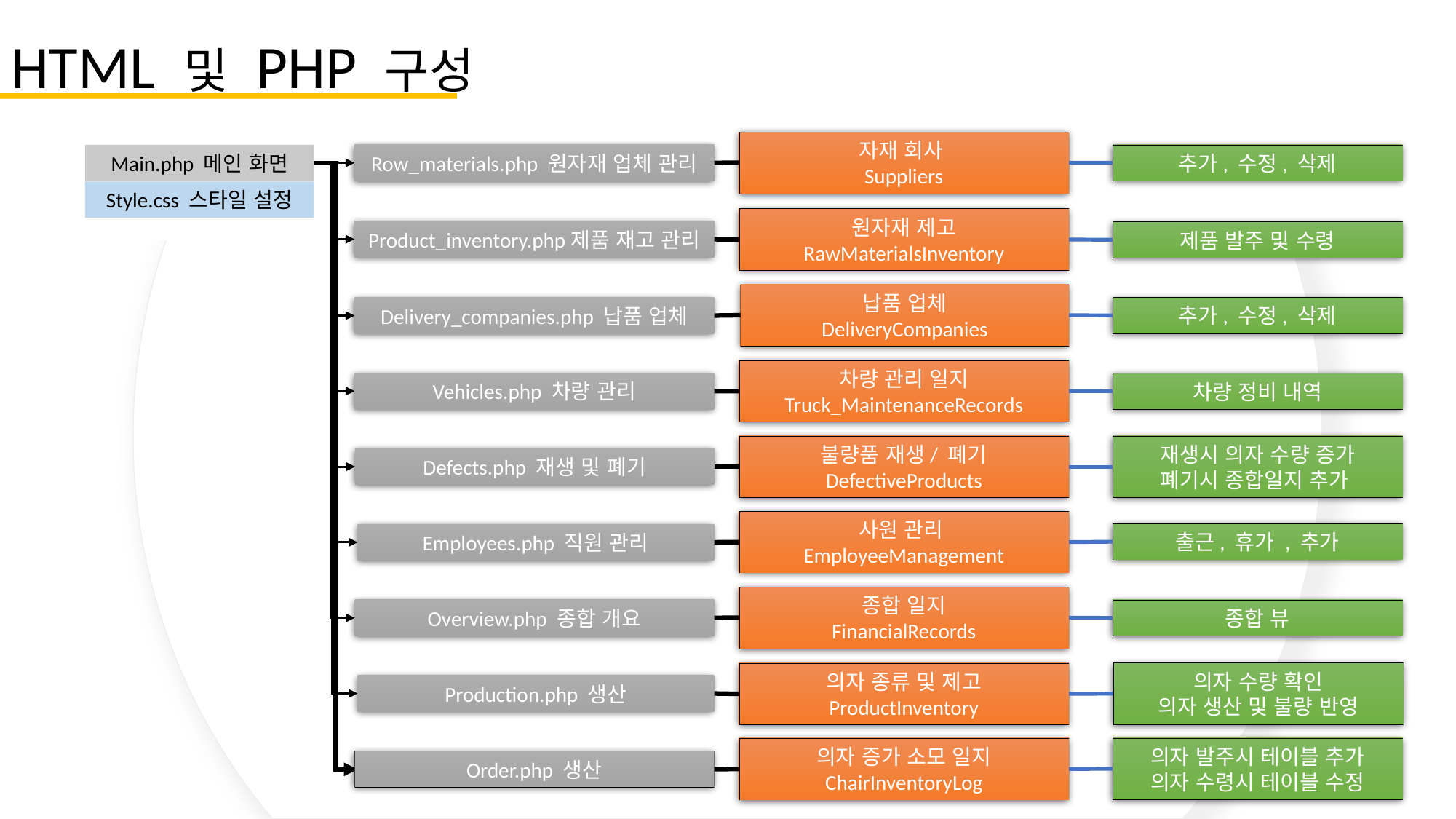

HTML 및 PHP 구성

자재 회사
Suppliers
추가, 수정, 삭제
Main.php 메인 화면
Row_materials.php 원자재 업체 관리
Style.css 스타일 설정
원자재 제고 RawMaterialsInventory
Product_inventory.php제품 재고 관리
제품 발주 및 수령
납품 업체
DeliveryCompanies
추가, 수정, 삭제
Delivery_companies.php 납품 업체
차량 관리 일지
Truck_MaintenanceRecords
Vehicles.php 차량 관리
차량 정비 내역
재생시 의자 수량 증가
폐기시 종합일지 추가
불량품 재생/ 폐기
DefectiveProducts
Defects.php 재생 및 폐기
사원 관리
EmployeeManagement
출근, 휴가 , 추가
Employees.php 직원 관리
종합 일지
FinancialRecords
종합 뷰
Overview.php 종합 개요
의자 수량 확인
의자 생산 및 불량 반영
의자 종류 및 제고 ProductInventory
Production.php 생산
의자 발주시 테이블 추가
의자 수령시 테이블 수정
의자 증가 소모 일지
ChairInventoryLog
Order.php 생산